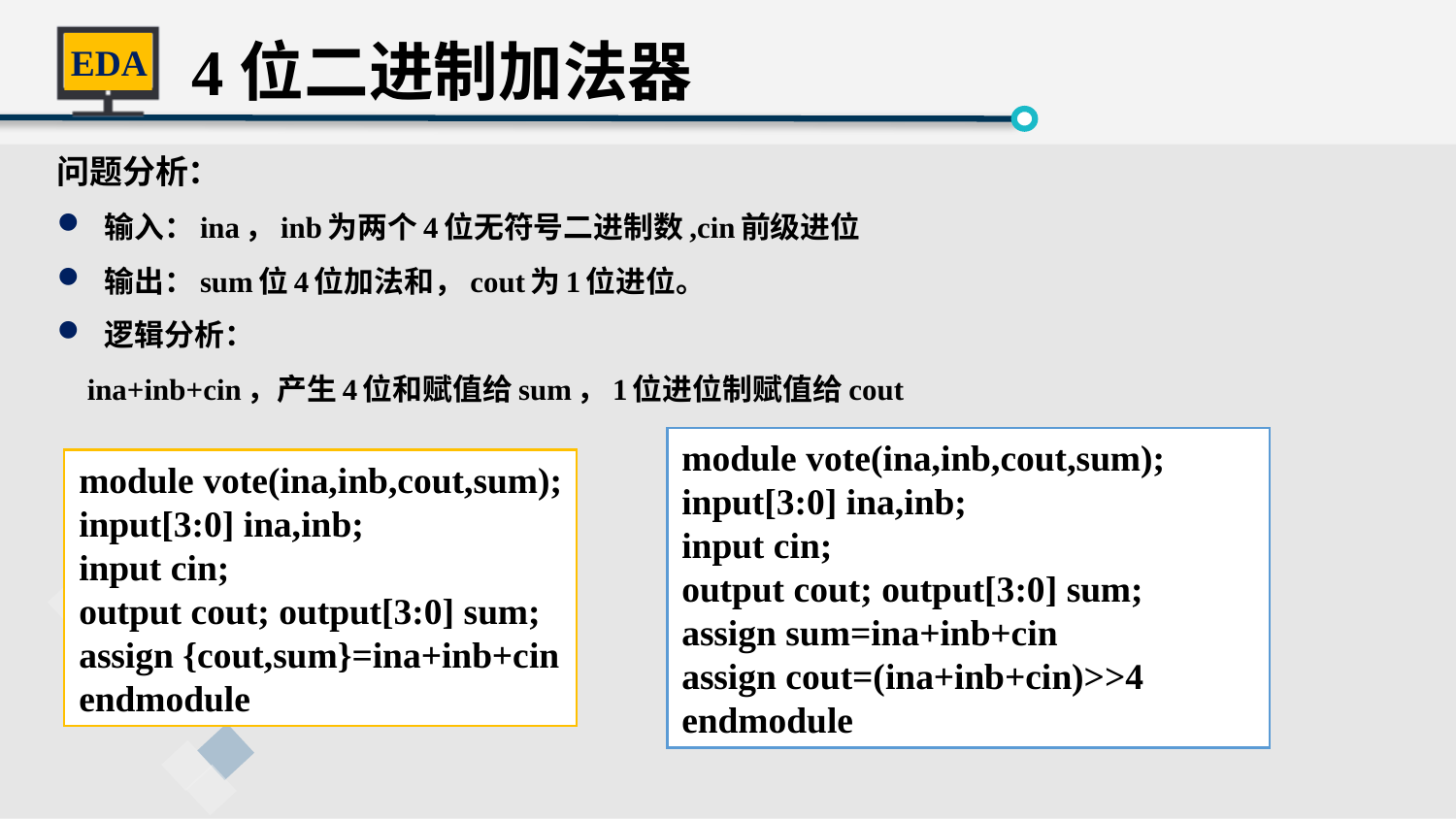

4位二进制加法器
问题分析：
输入：ina，inb为两个4位无符号二进制数,cin前级进位
输出：sum位4位加法和，cout为1位进位。
逻辑分析：
    ina+inb+cin，产生4位和赋值给sum，1位进位制赋值给cout
module vote(ina,inb,cout,sum);
input[3:0] ina,inb;
input cin;
output cout; output[3:0] sum;
assign sum=ina+inb+cin
assign cout=(ina+inb+cin)>>4
endmodule
module vote(ina,inb,cout,sum);
input[3:0] ina,inb;
input cin;
output cout; output[3:0] sum;
assign {cout,sum}=ina+inb+cin
endmodule